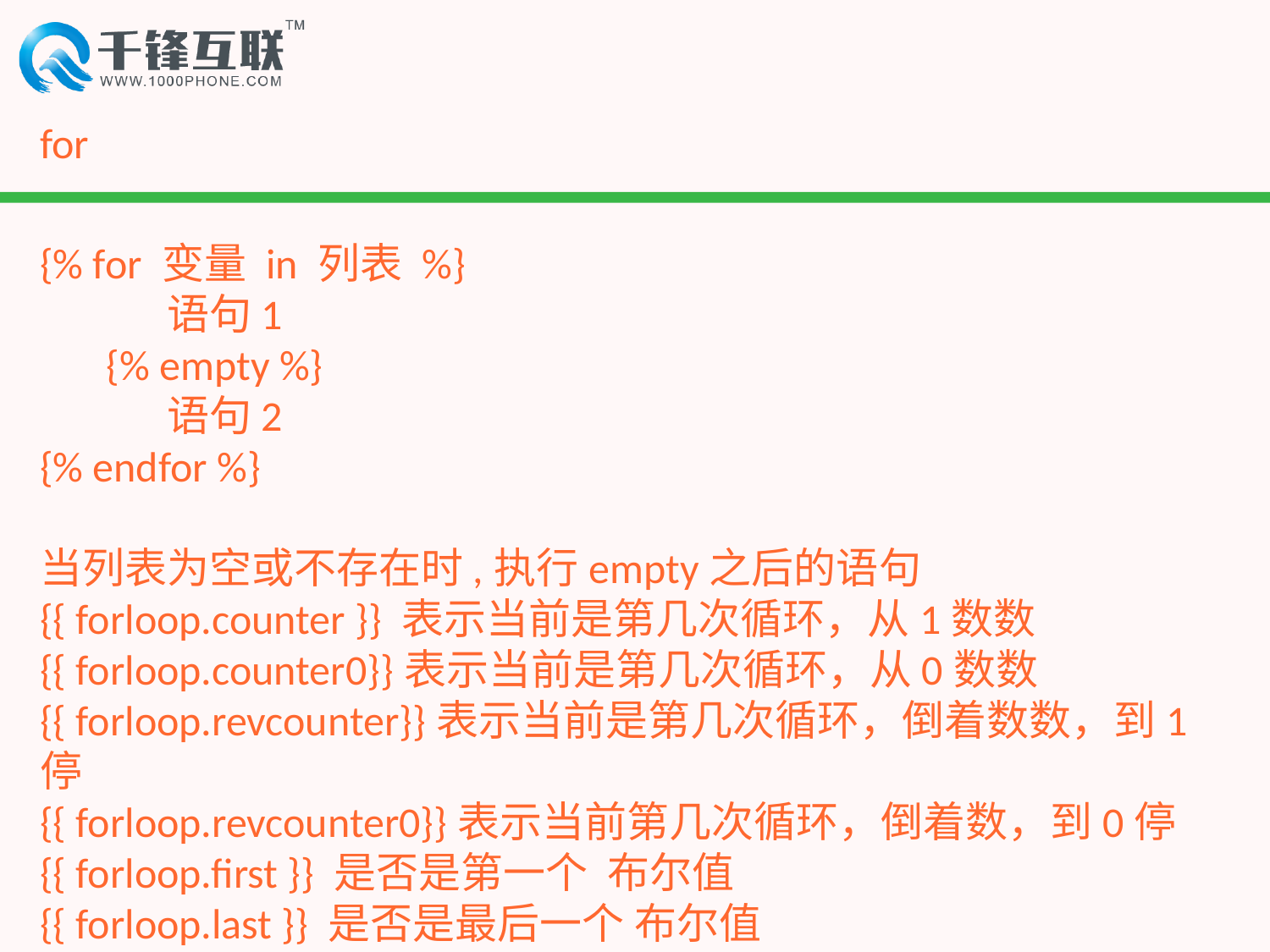

# for
{% for 变量 in 列表 %}
	语句1
       {% empty %}
	语句2
{% endfor %}

当列表为空或不存在时,执行empty之后的语句
{{ forloop.counter }} 表示当前是第几次循环，从1数数
{{ forloop.counter0}}表示当前是第几次循环，从0数数
{{ forloop.revcounter}}表示当前是第几次循环，倒着数数，到1停
{{ forloop.revcounter0}}表示当前第几次循环，倒着数，到0停
{{ forloop.first }} 是否是第一个  布尔值
{{ forloop.last }} 是否是最后一个 布尔值